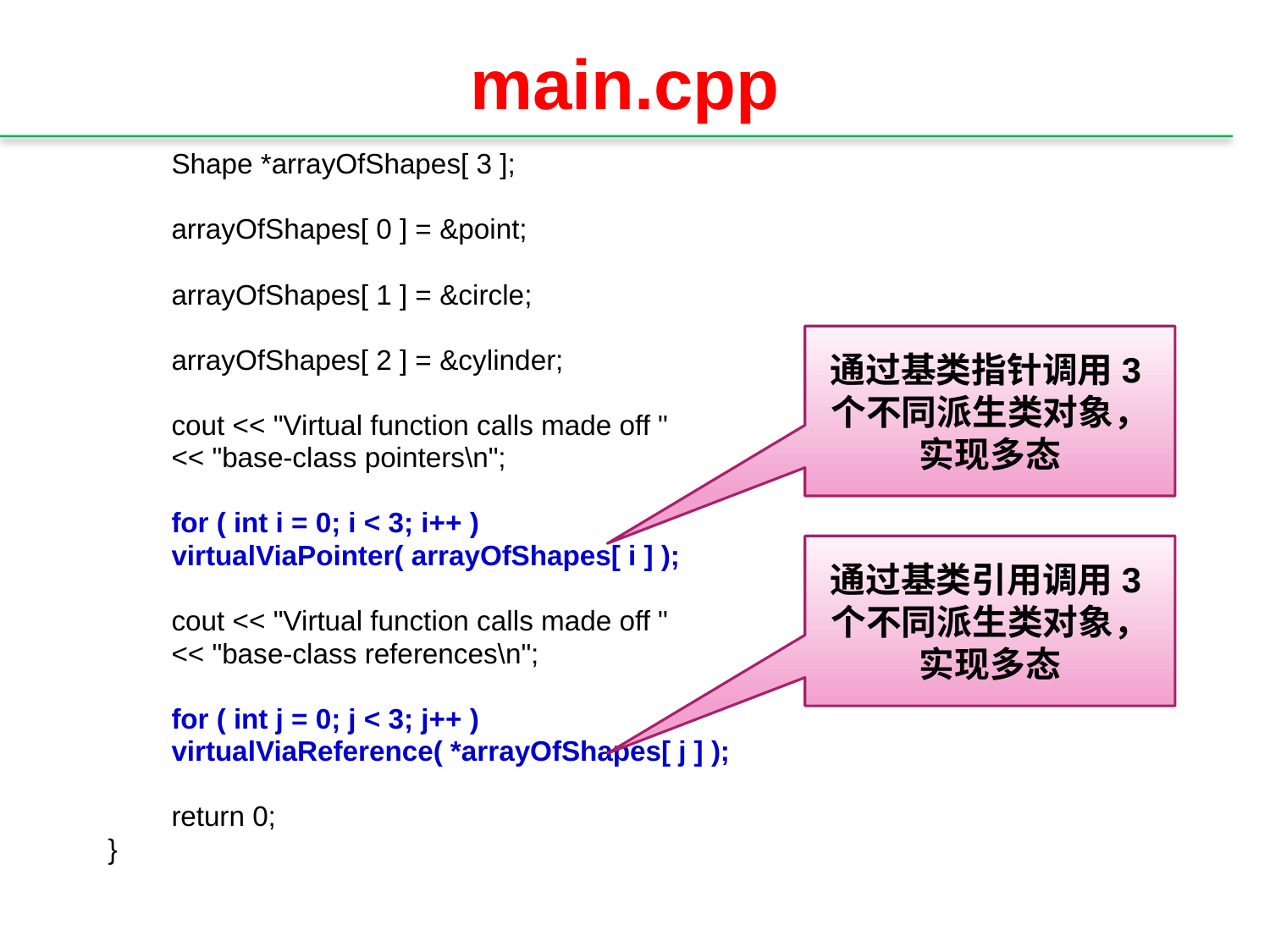

# main.cpp
Shape *arrayOfShapes[ 3 ];

arrayOfShapes[ 0 ] = &point;

arrayOfShapes[ 1 ] = &circle;

arrayOfShapes[ 2 ] = &cylinder;

cout << "Virtual function calls made off "
<< "base-class pointers\n";

for ( int i = 0; i < 3; i++ )
virtualViaPointer( arrayOfShapes[ i ] );

cout << "Virtual function calls made off "
<< "base-class references\n";

for ( int j = 0; j < 3; j++ )
virtualViaReference( *arrayOfShapes[ j ] );

return 0;
}
通过基类指针调用3个不同派生类对象，实现多态
通过基类引用调用3个不同派生类对象，实现多态